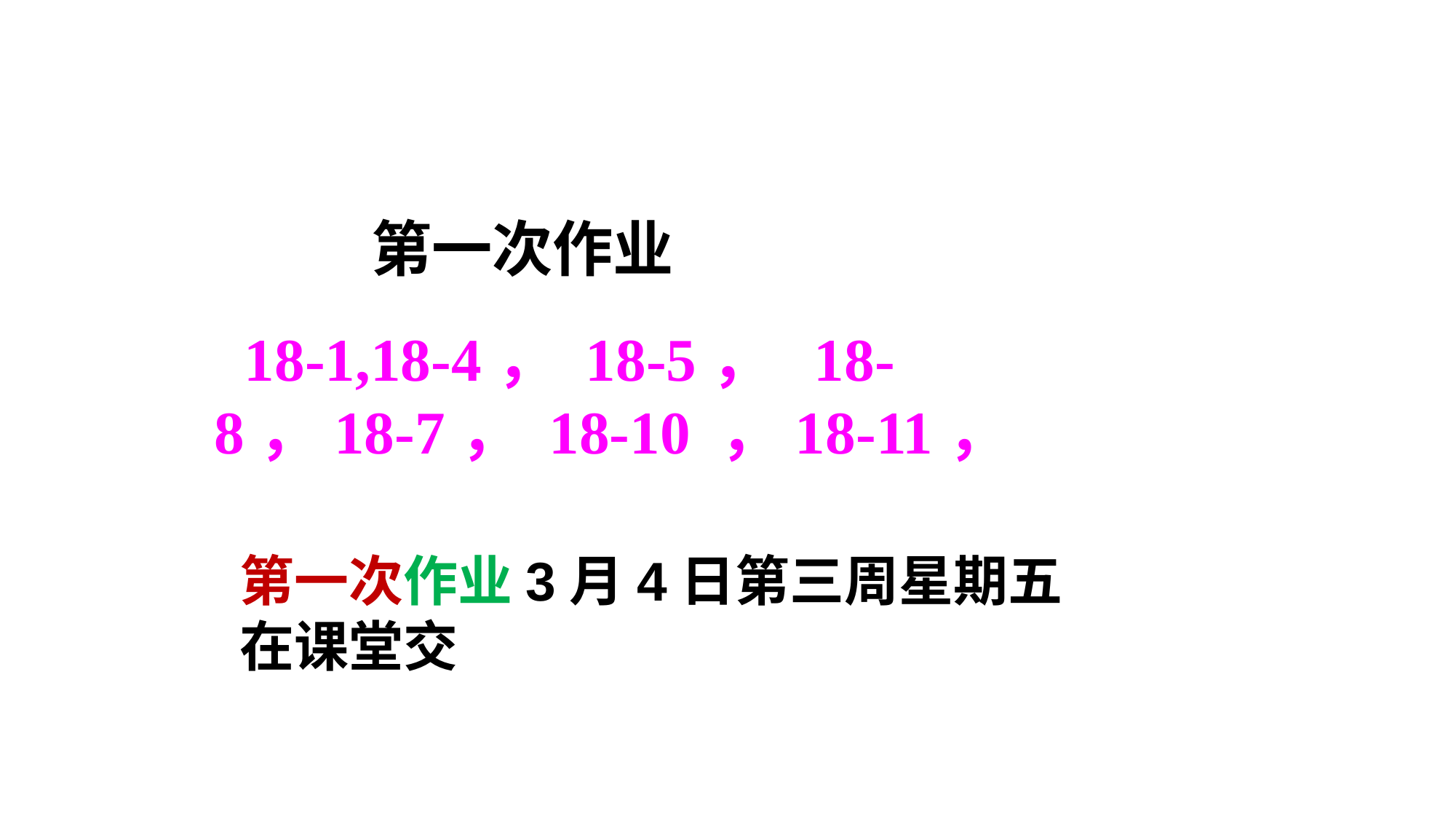

第一次作业
  18-1,18-4， 18-5，  18-8，18-7， 18-10 ，18-11，
第一次作业3月4日第三周星期五在课堂交